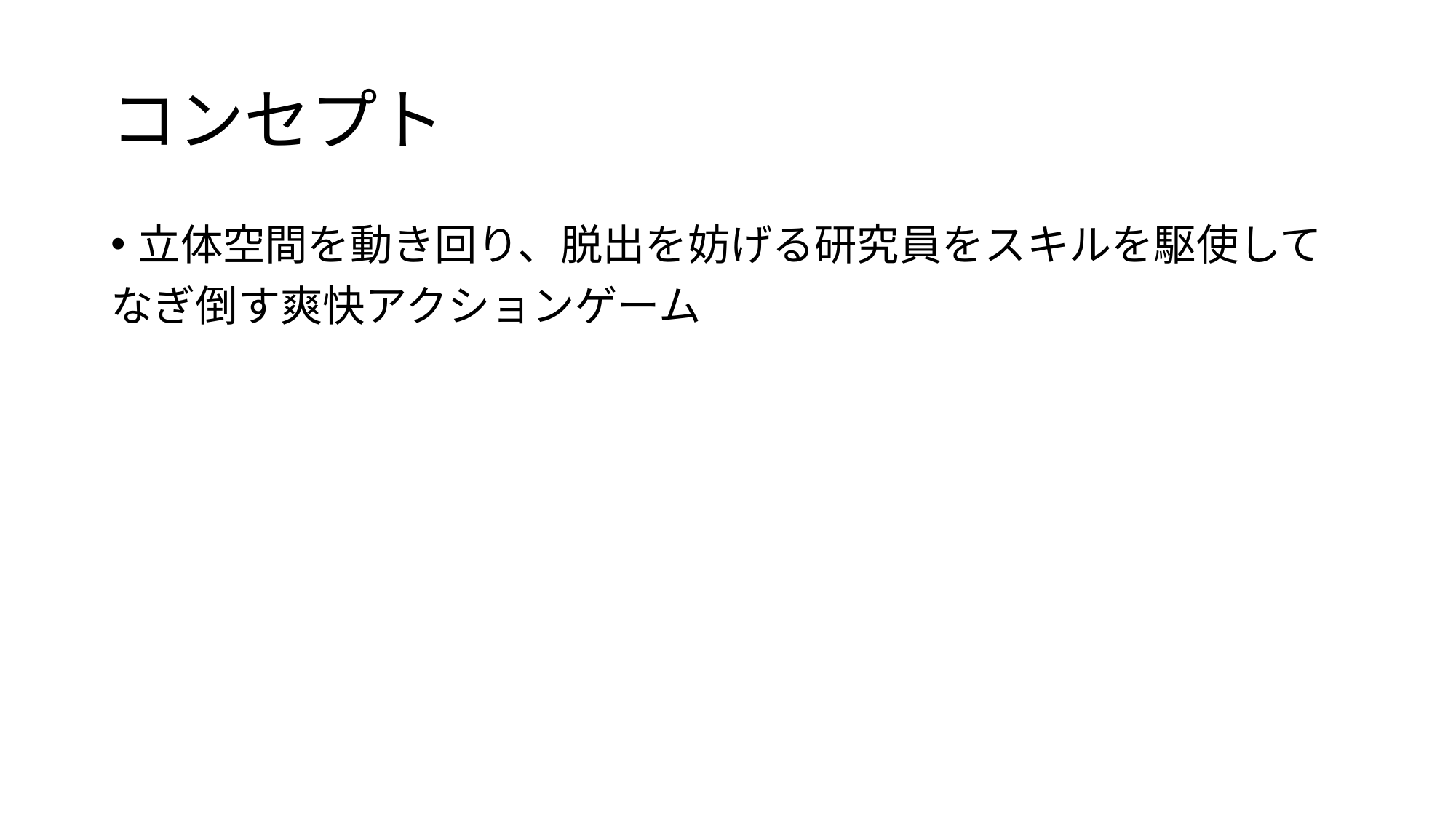

# コンセプト
立体空間を動き回り、脱出を妨げる研究員をスキルを駆使して
なぎ倒す爽快アクションゲーム